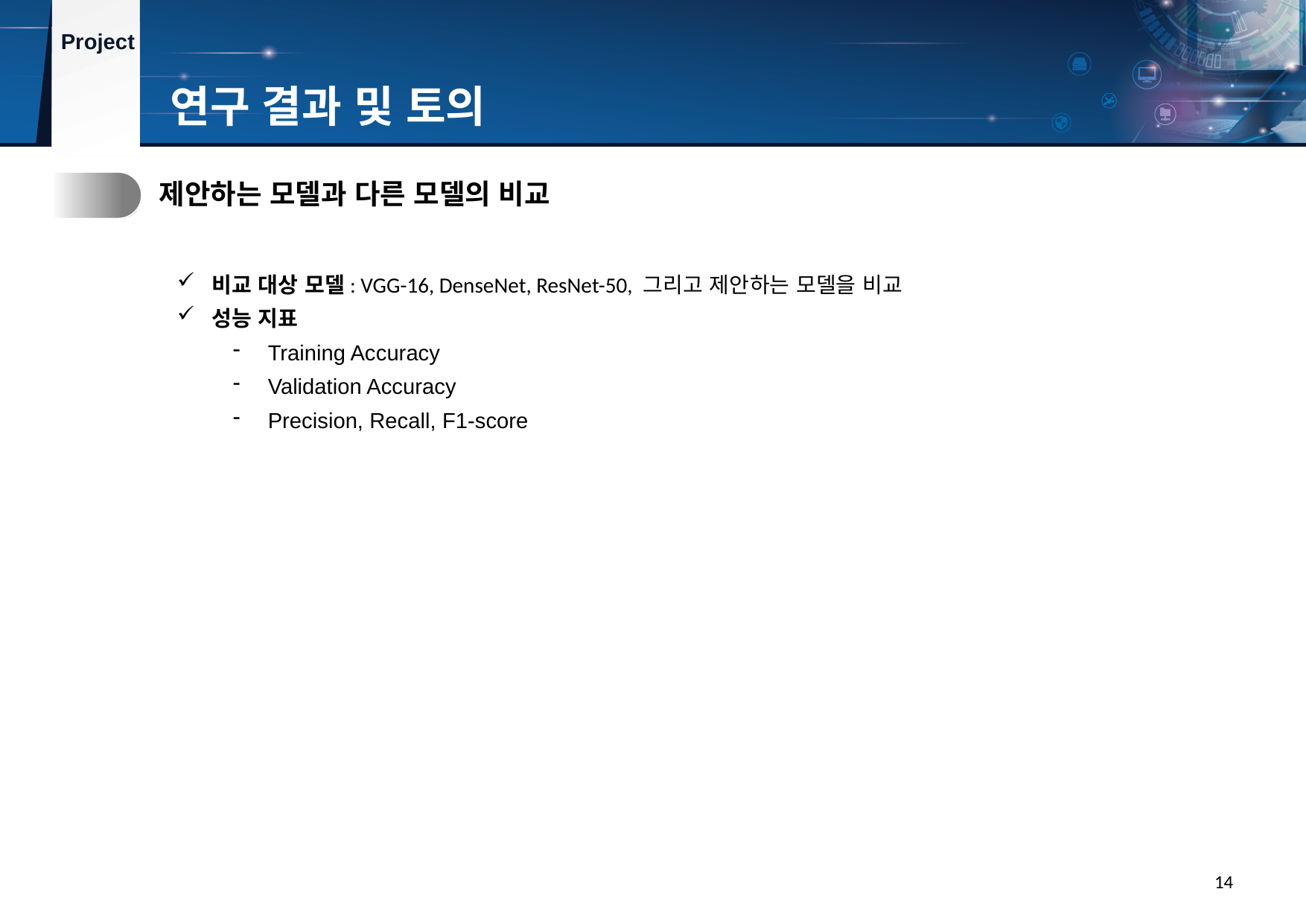

연구 결과 및 토의

3.
제안하는 모델과 다른 모델의 비교
비교 대상 모델: VGG-16, DenseNet, ResNet-50, 그리고 제안하는 모델을 비교
성능 지표
Training Accuracy
Validation Accuracy
Precision, Recall, F1-score
14